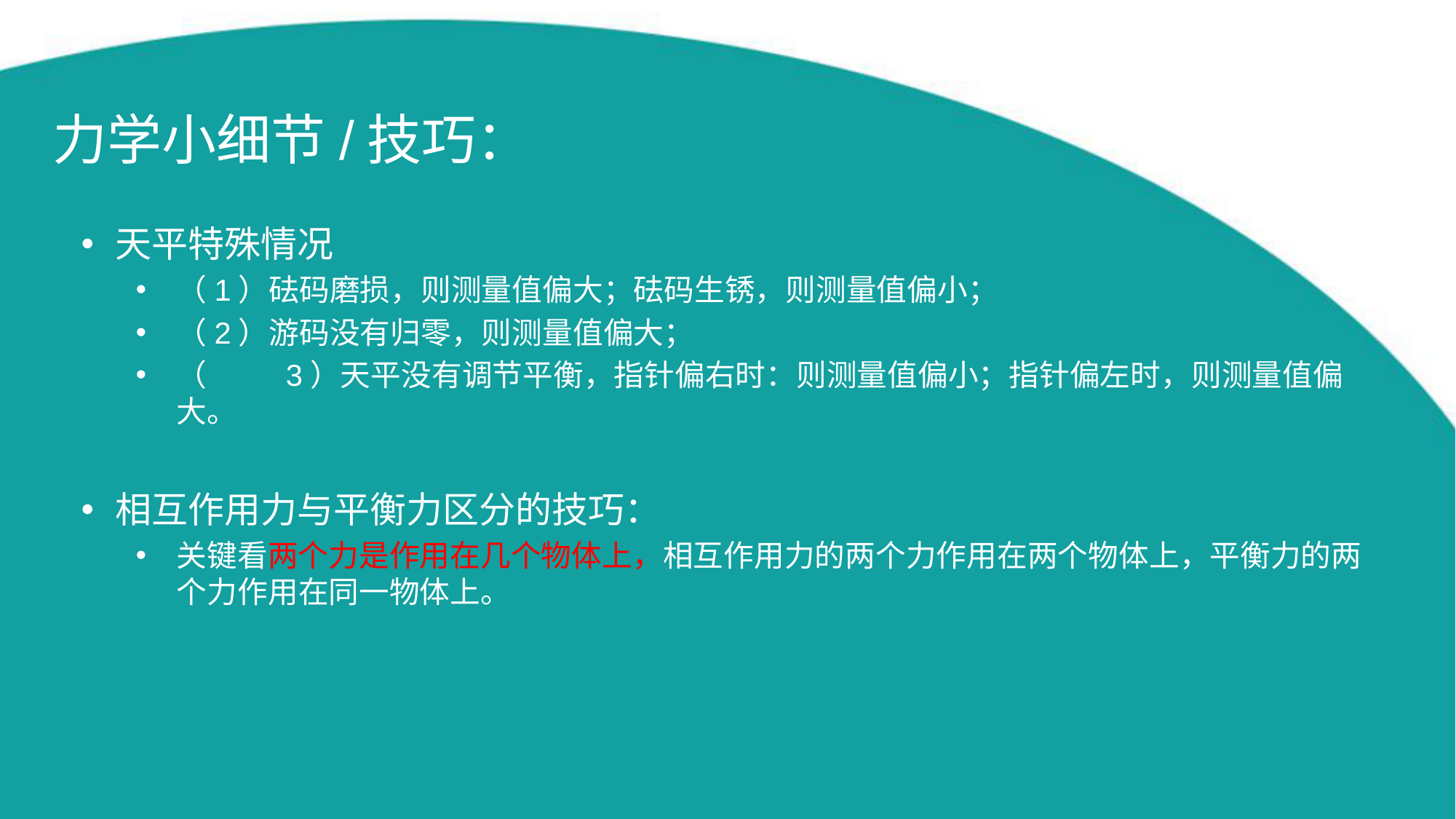

# 力学小细节/技巧：
天平特殊情况
（1）砝码磨损，则测量值偏大；砝码生锈，则测量值偏小；
（2）游码没有归零，则测量值偏大；
（	3）天平没有调节平衡，指针偏右时：则测量值偏小；指针偏左时，则测量值偏大。

相互作用力与平衡力区分的技巧：
关键看两个力是作用在几个物体上，相互作用力的两个力作用在两个物体上，平衡力的两个力作用在同一物体上。